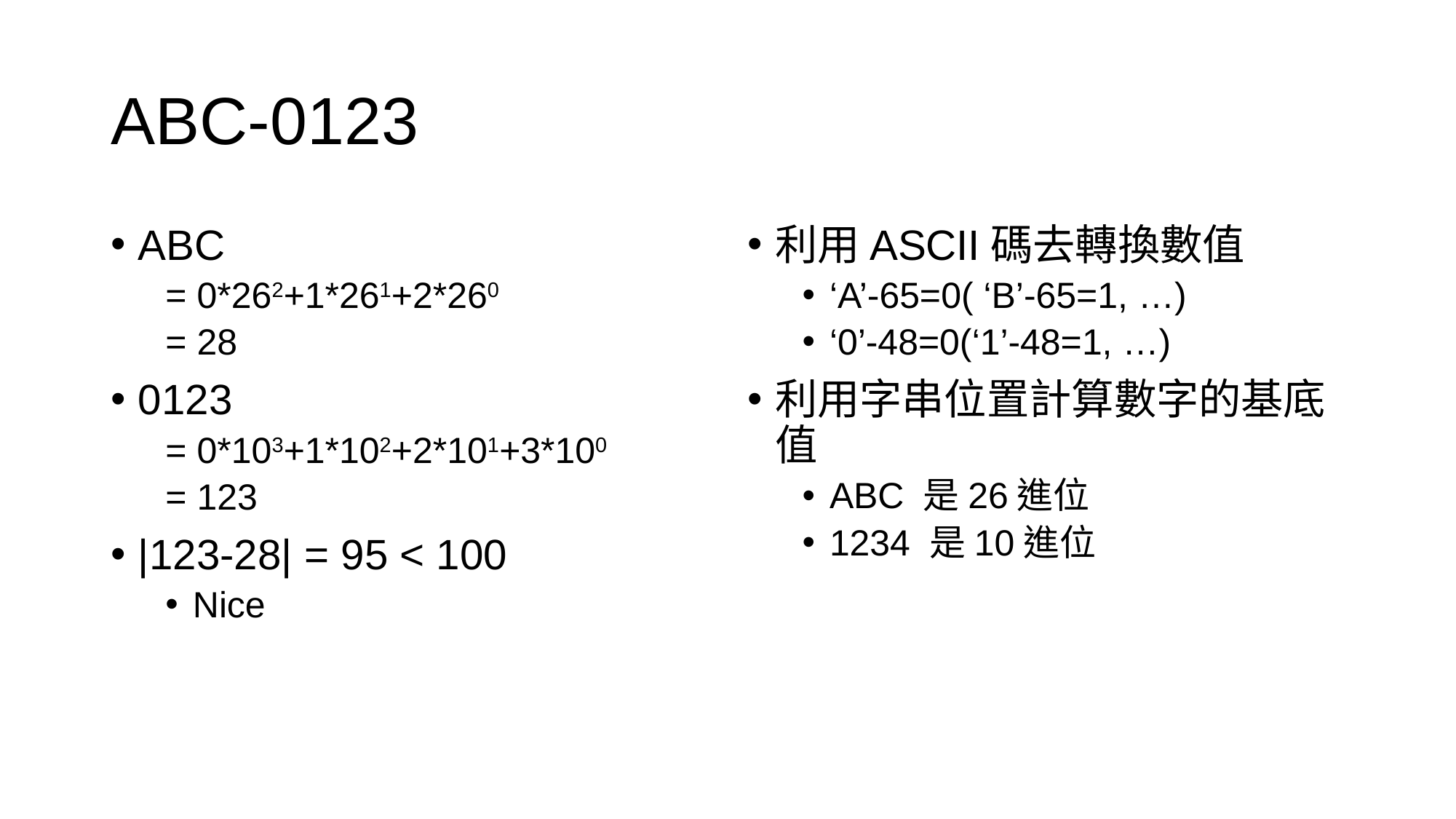

# ABC-0123
ABC
= 0*262+1*261+2*260
= 28
0123
= 0*103+1*102+2*101+3*100
= 123
|123-28| = 95 < 100
Nice
利用ASCII碼去轉換數值
‘A’-65=0( ‘B’-65=1, …)
‘0’-48=0(‘1’-48=1, …)
利用字串位置計算數字的基底值
ABC 是26進位
1234 是10進位